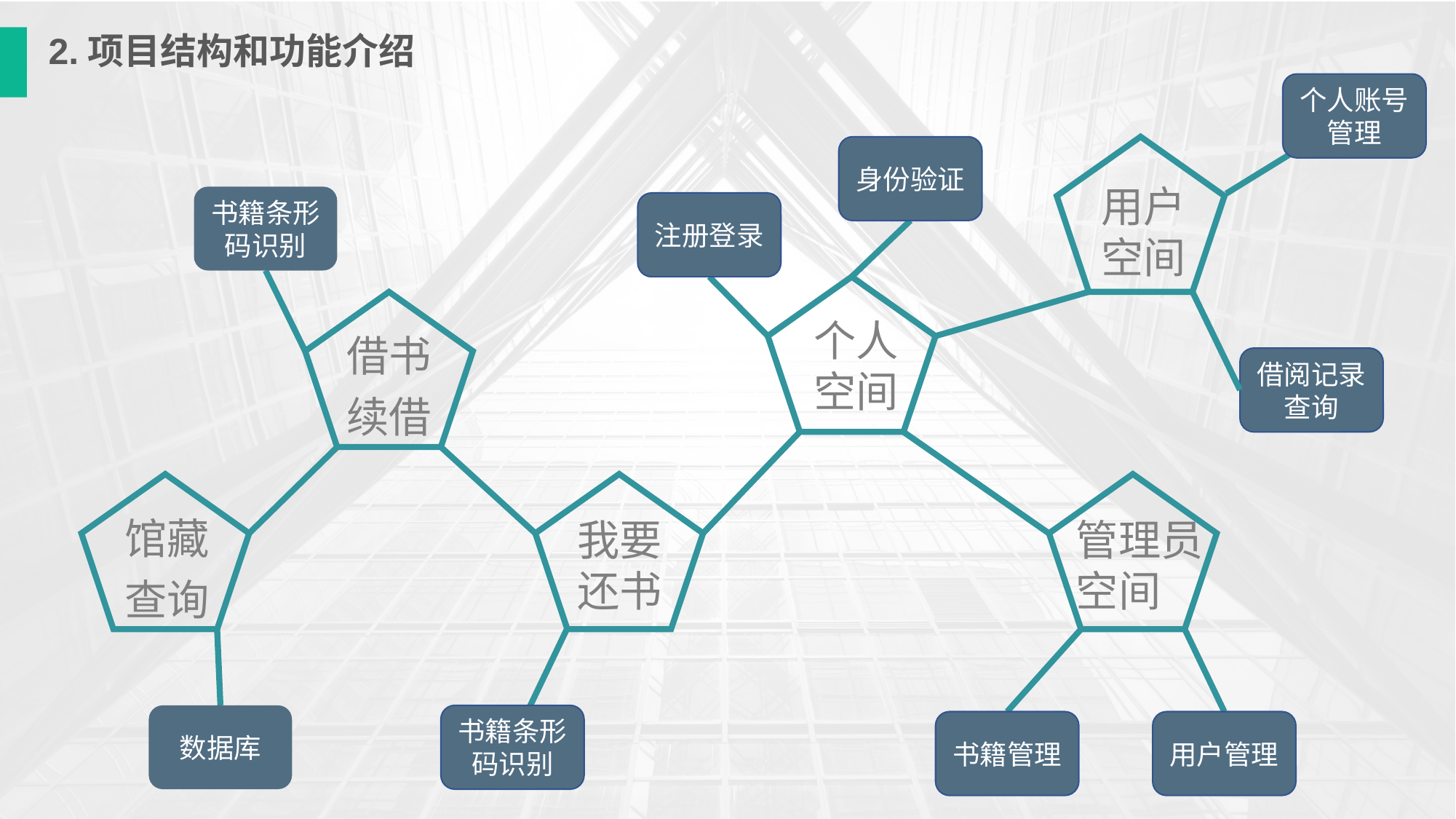

2.项目结构和功能介绍

个人账号管理

身份验证
用户空间
书籍条形码识别
注册登录

个人空间
借书续借

馆藏查询
借阅记录查询

我要还书
管理员  空间
数据库
书籍条形码识别
书籍管理
用户管理